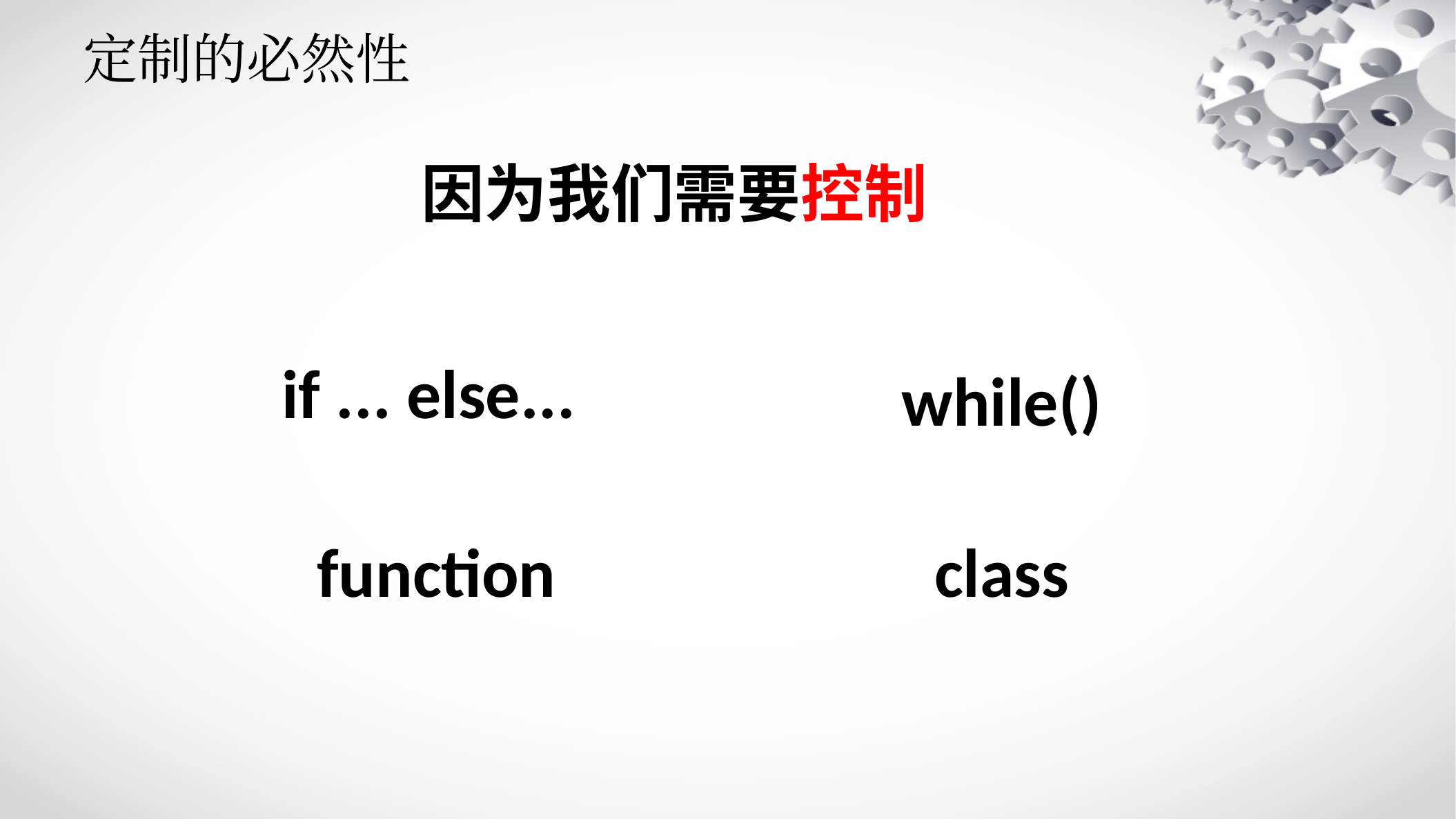

# 定制的必然性
因为我们需要控制
if ... else...
while()
function
class